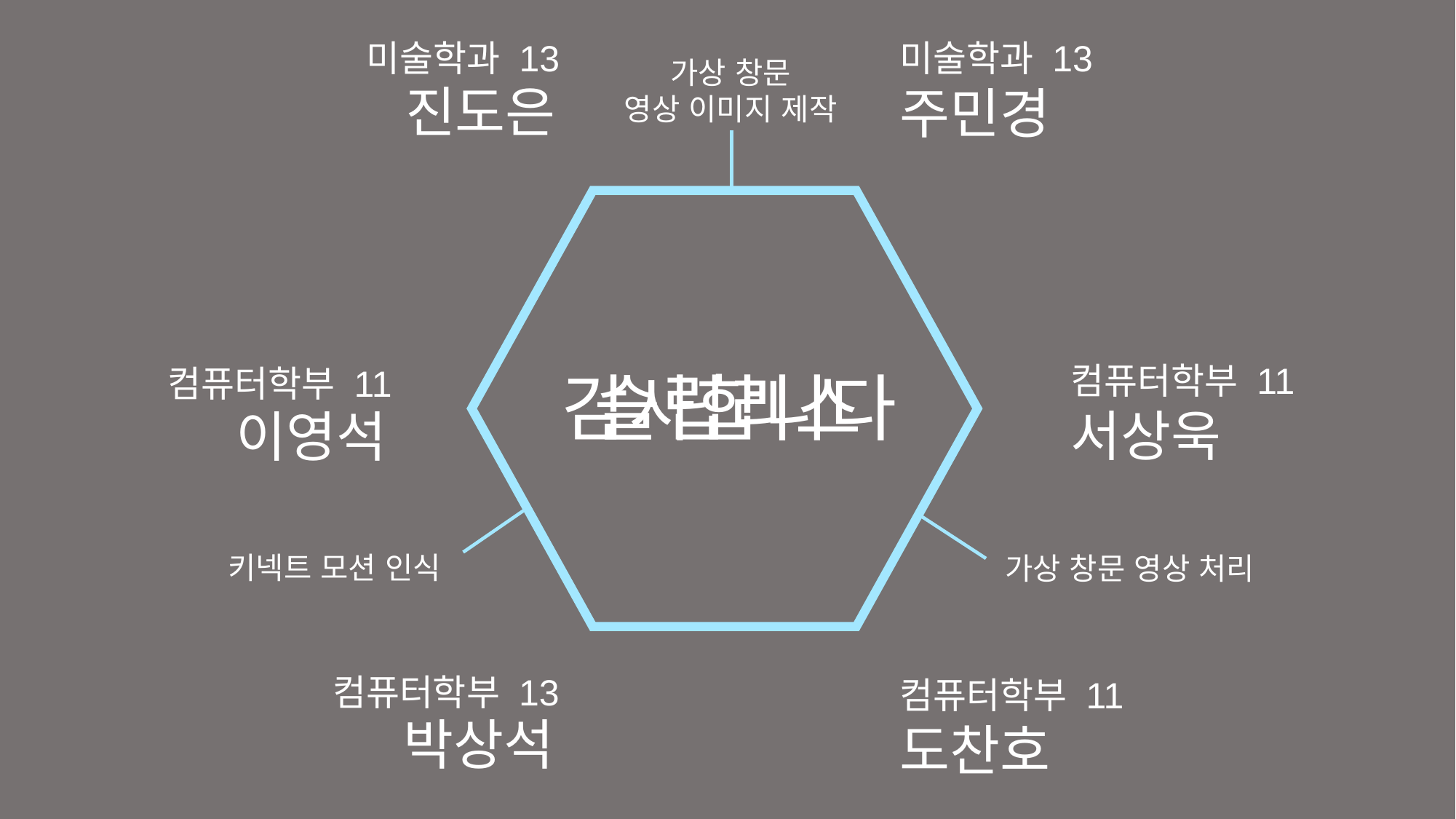

미술학과 13 주민경
   미술학과 13
진도은
가상 창문
영상 이미지 제작

컴퓨터학부 11 서상욱
컴퓨터학부 11
이영석
감사합니다
슬립리스
키넥트 모션 인식
가상 창문 영상 처리
컴퓨터학부 13
박상석
컴퓨터학부 11 도찬호